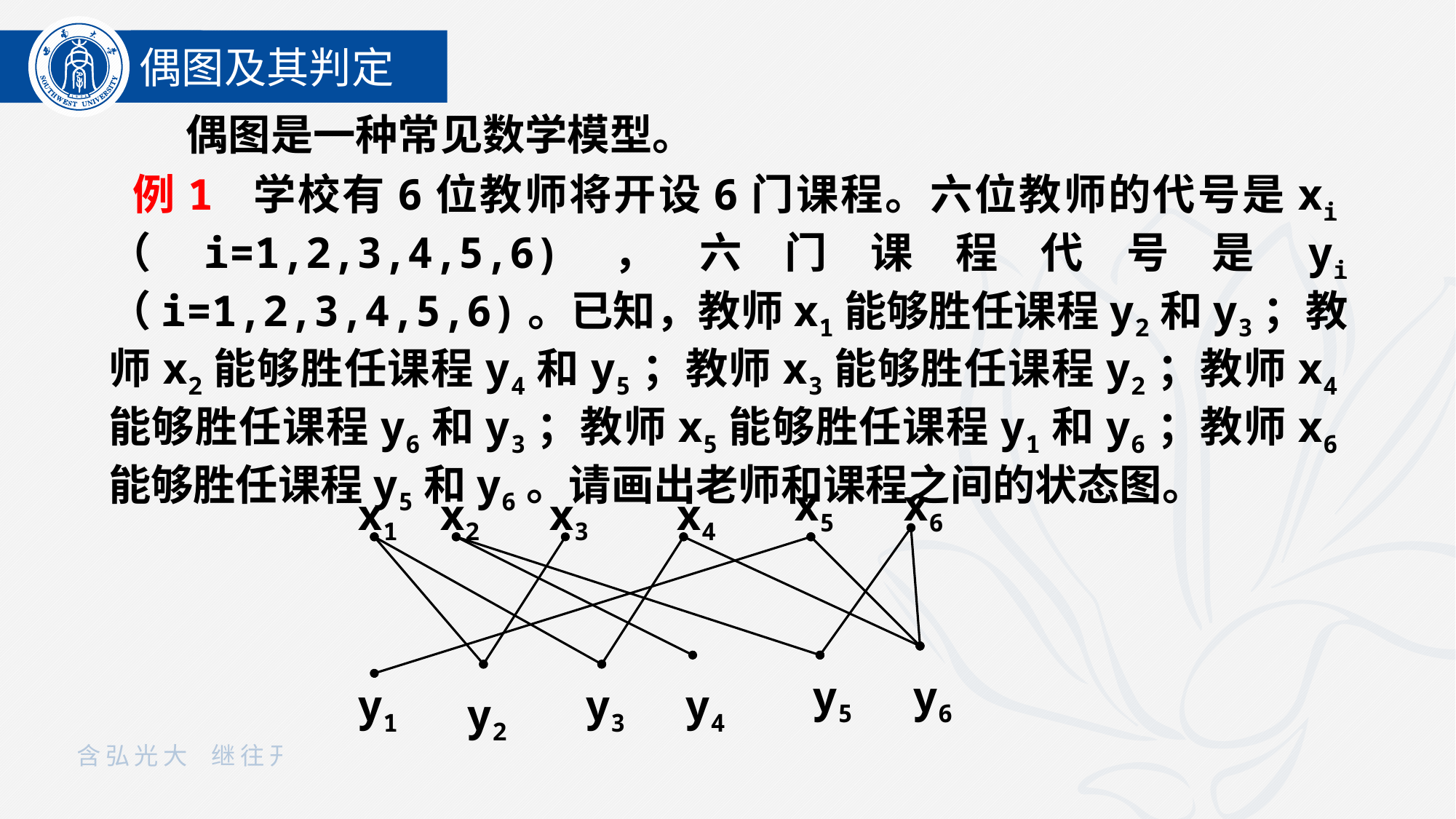

偶图及其判定
 偶图是一种常见数学模型。
 例1 学校有6位教师将开设6门课程。六位教师的代号是xi（i=1,2,3,4,5,6)，六门课程代号是yi （i=1,2,3,4,5,6)。已知，教师x1能够胜任课程y2和y3；教师x2能够胜任课程y4和y5；教师x3能够胜任课程y2；教师x4能够胜任课程y6和y3；教师x5能够胜任课程y1和y6；教师x6能够胜任课程y5和y6。请画出老师和课程之间的状态图。
x5
x6
x1
x2
x3
x4

y5
y6
y1
y3
y4
y2